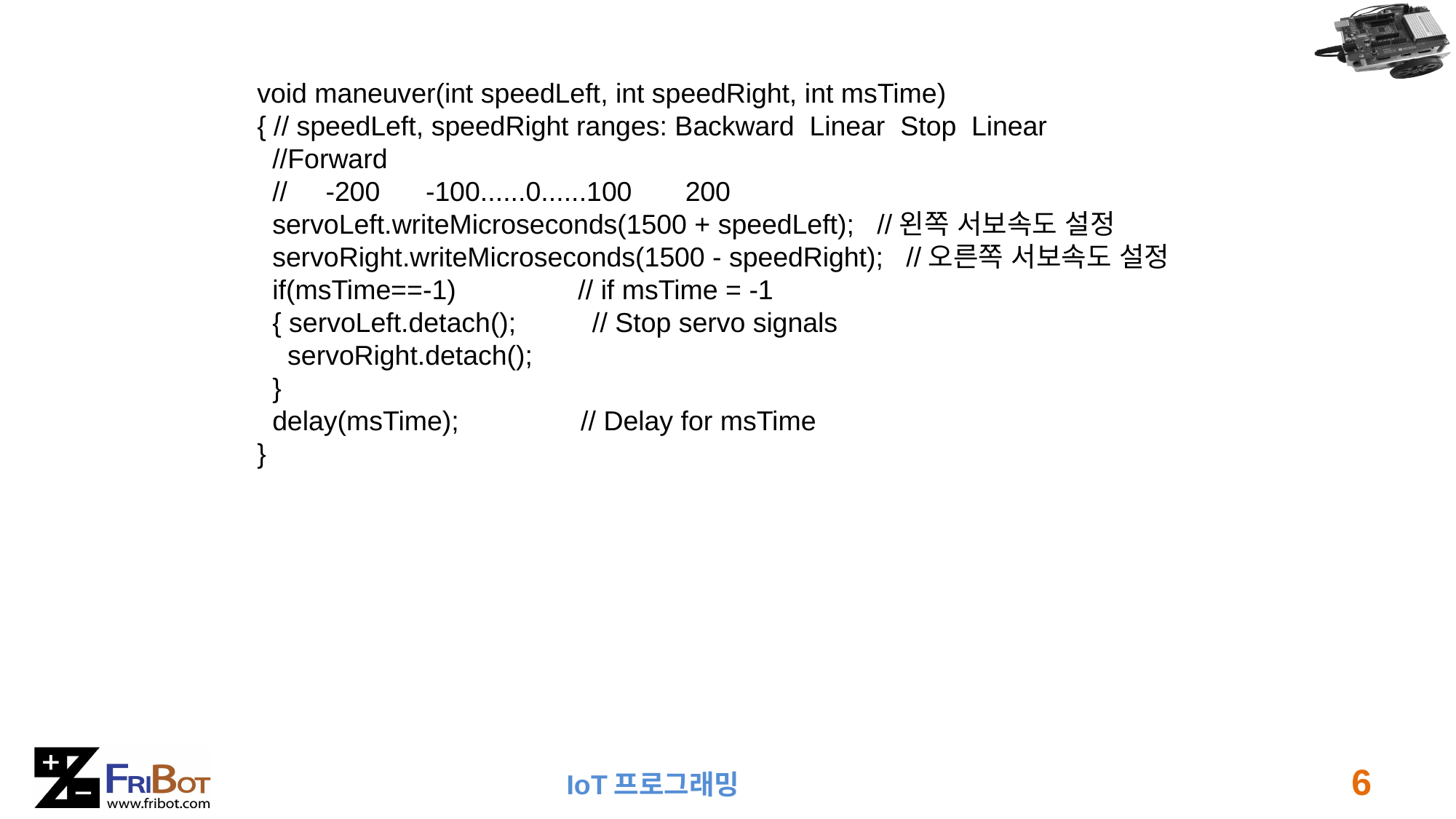

void maneuver(int speedLeft, int speedRight, int msTime)
{ // speedLeft, speedRight ranges: Backward  Linear  Stop  Linear
  //Forward
  //     -200      -100......0......100       200
  servoLeft.writeMicroseconds(1500 + speedLeft);   //왼쪽 서보속도 설정
  servoRight.writeMicroseconds(1500 - speedRight);   //오른쪽 서보속도 설정
  if(msTime==-1)                // if msTime = -1
  { servoLeft.detach();          // Stop servo signals
    servoRight.detach();
  }
  delay(msTime);                // Delay for msTime
}
6